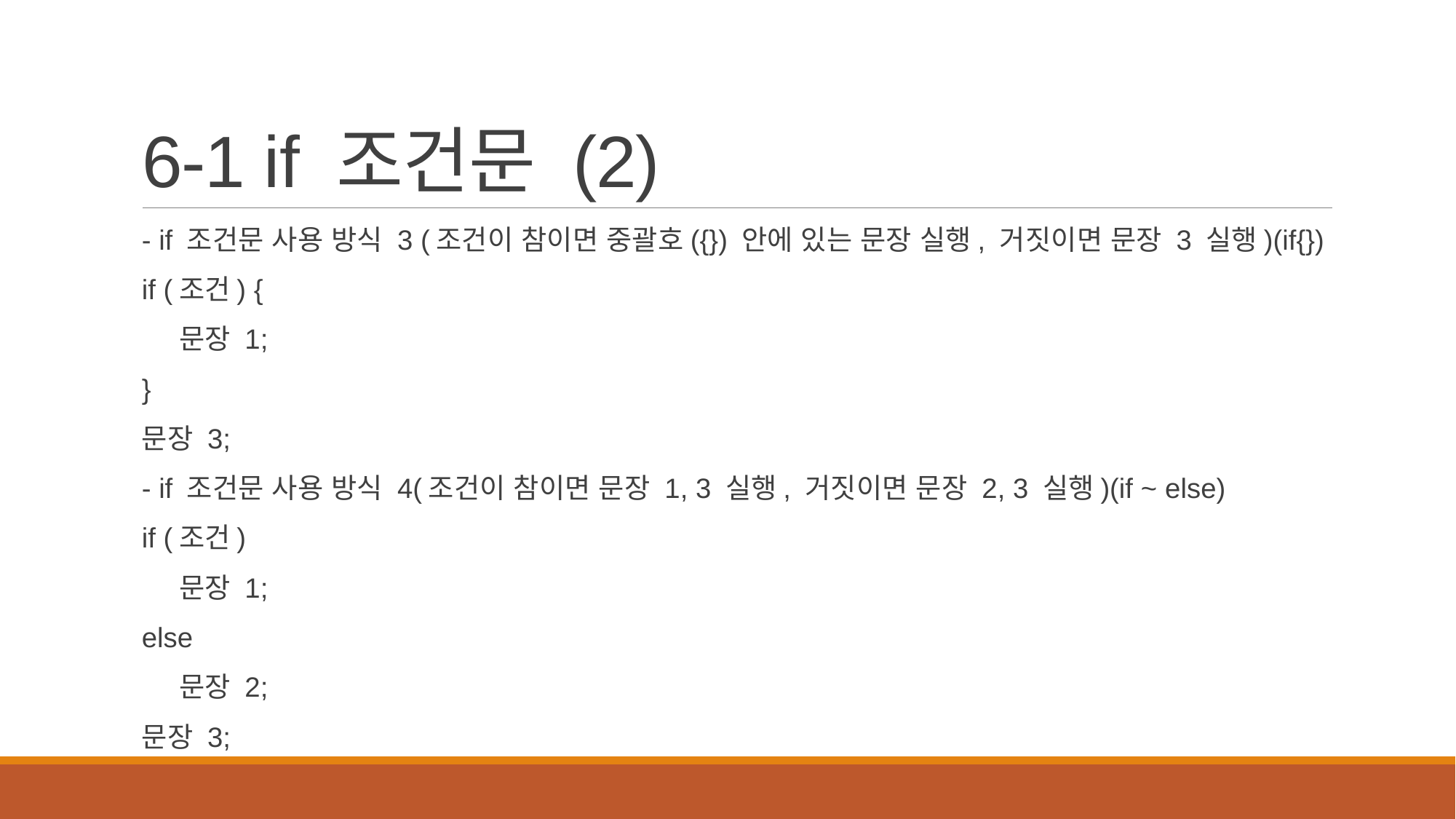

# 6-1 if 조건문 (2)
- if 조건문 사용 방식 3 (조건이 참이면 중괄호({}) 안에 있는 문장 실행, 거짓이면 문장 3 실행)(if{})
if (조건) {
    문장 1;
}
문장 3;
- if 조건문 사용 방식 4(조건이 참이면 문장 1, 3 실행, 거짓이면 문장 2, 3 실행)(if ~ else)
if (조건)
    문장 1;
else
    문장 2;
문장 3;